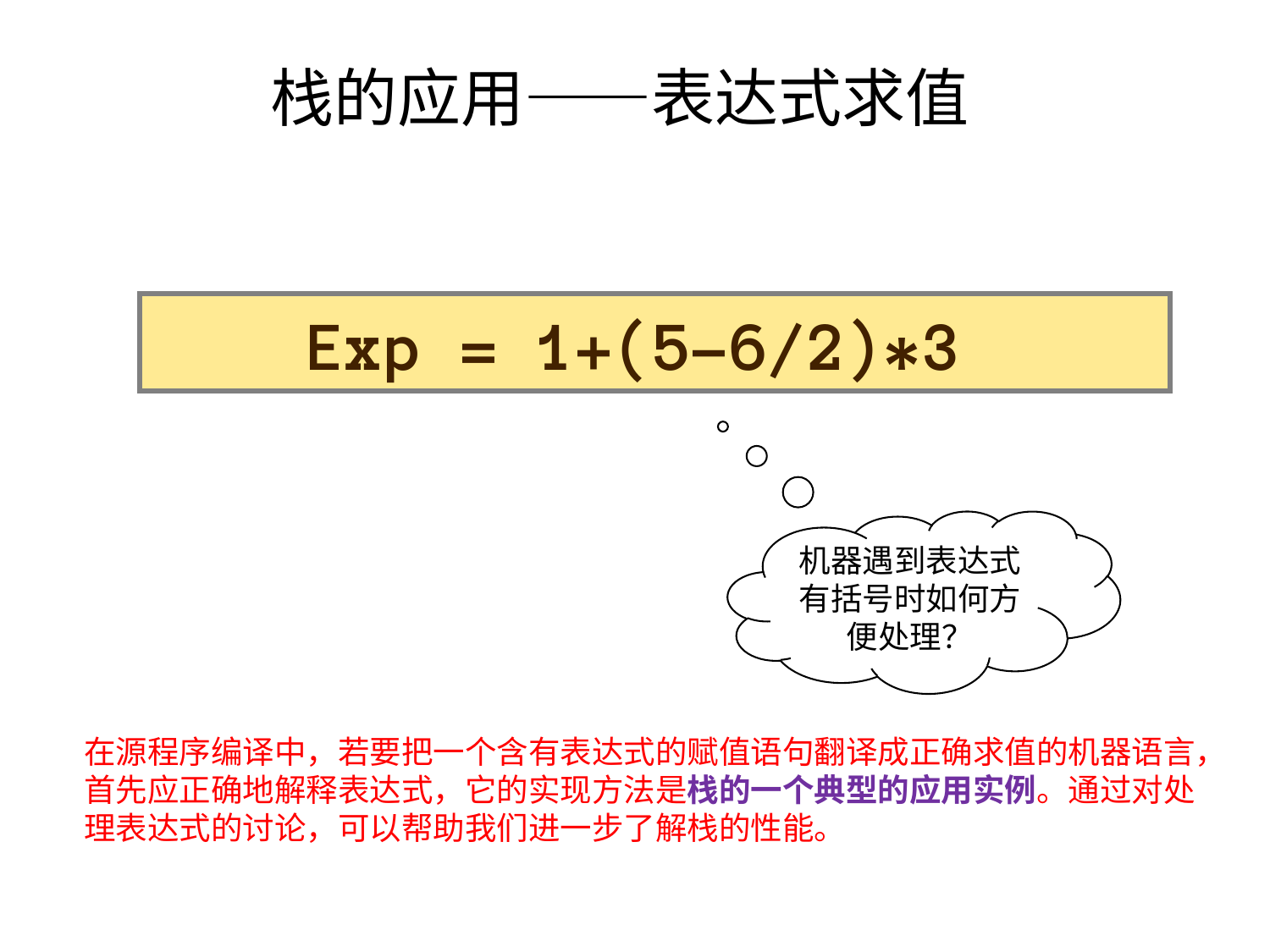

栈的应用——表达式求值
Exp = 1+(5-6/2)*3
机器遇到表达式有括号时如何方便处理？
在源程序编译中，若要把一个含有表达式的赋值语句翻译成正确求值的机器语言，首先应正确地解释表达式，它的实现方法是栈的一个典型的应用实例。通过对处理表达式的讨论，可以帮助我们进一步了解栈的性能。
57